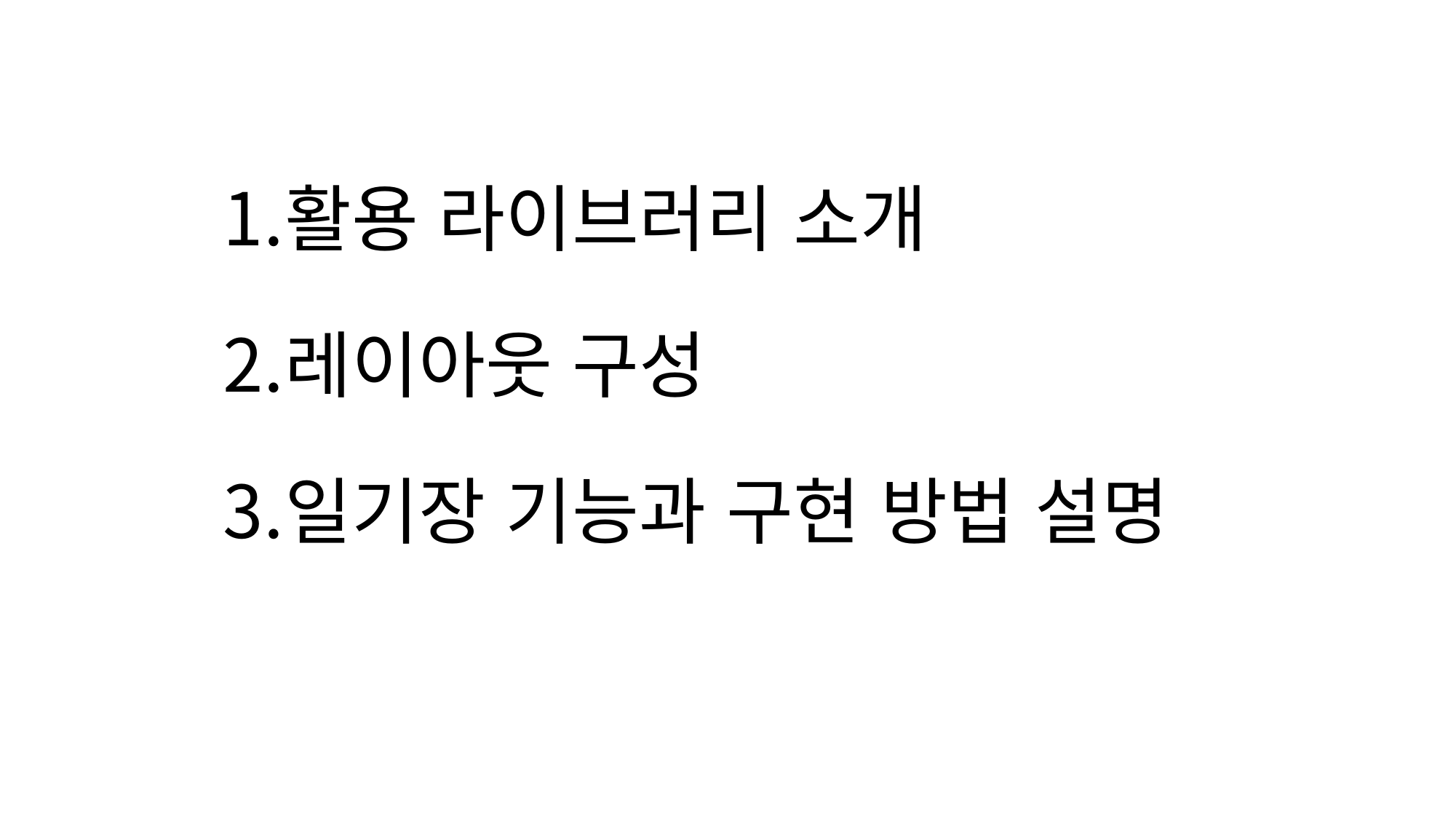

활용 라이브러리 소개
레이아웃 구성
일기장 기능과 구현 방법 설명